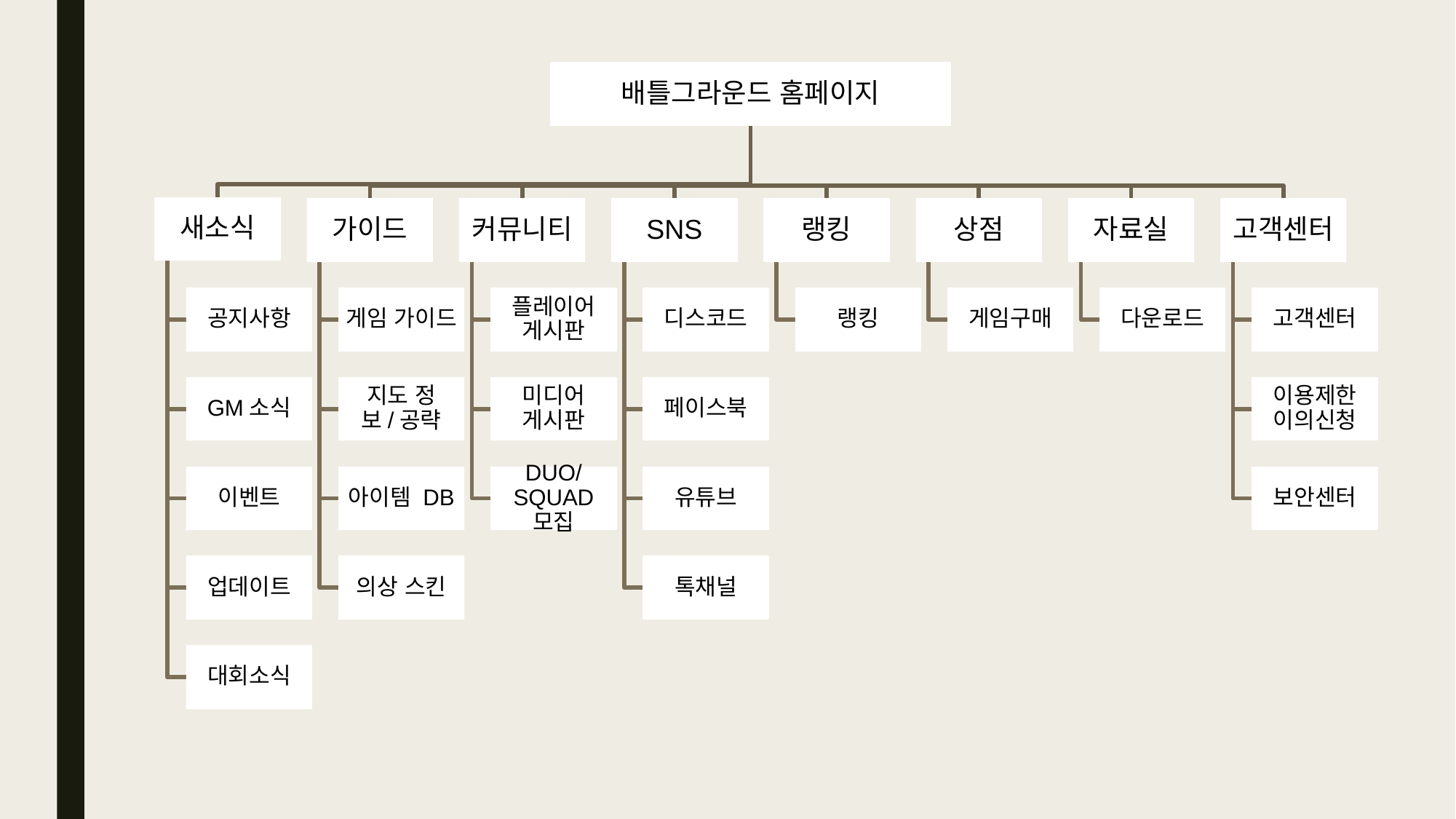

배틀그라운드 홈페이지
새소식
공지사항
GM소식
이벤트
업데이트
대회소식
가이드
게임 가이드
지도 정보/공략
아이템 DB
의상 스킨
커뮤니티
플레이어 게시판
미디어 게시판
DUO/SQUAD 모집
SNS
디스코드
페이스북
유튜브
톡채널
랭킹
랭킹
상점
게임구매
자료실
다운로드
고객센터
고객센터
이용제한 이의신청
보안센터